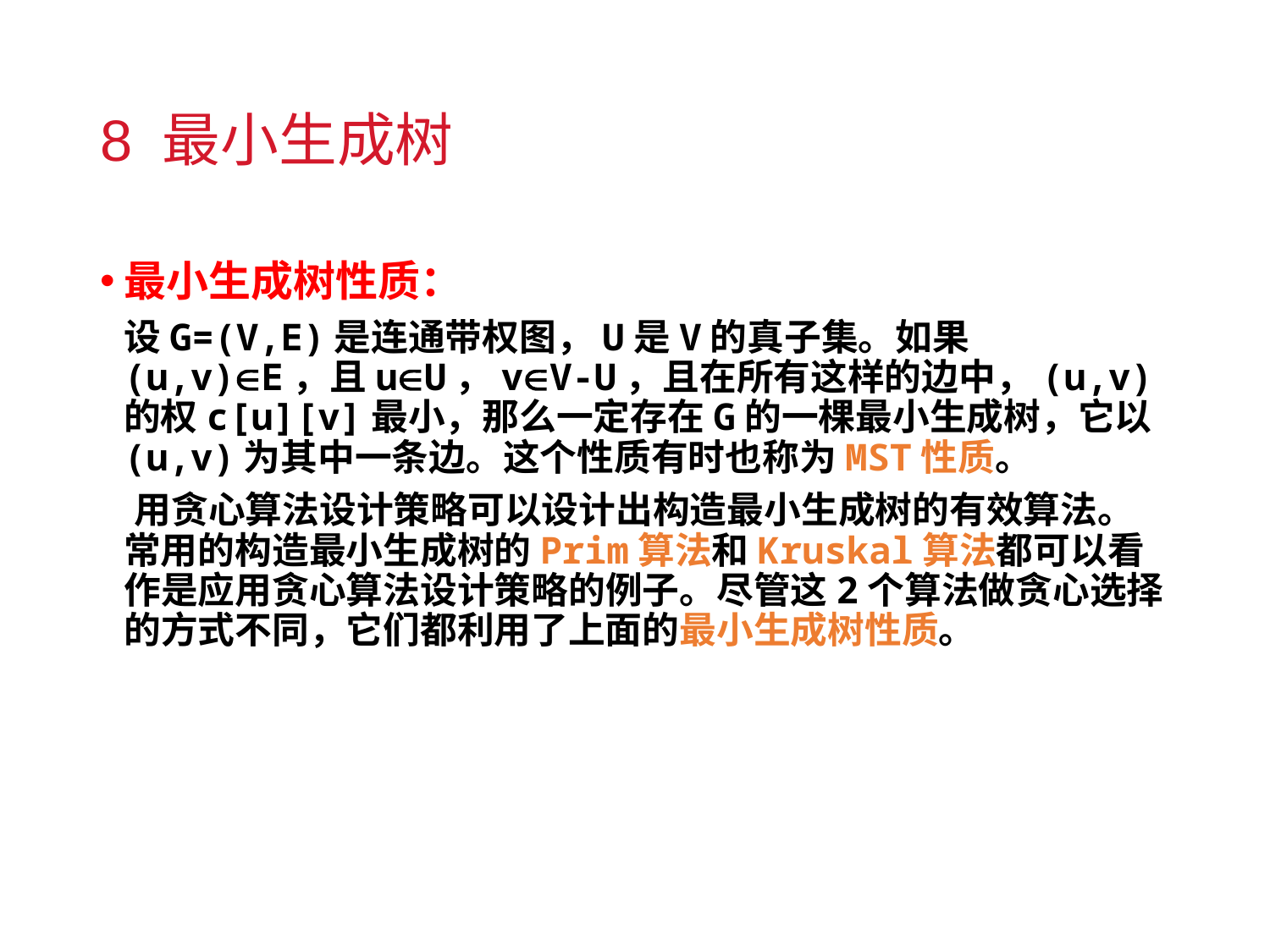

# 8 最小生成树
最小生成树性质：
	设G=(V,E)是连通带权图，U是V的真子集。如果(u,v)∈E，且u∈U，v∈V-U，且在所有这样的边中，(u,v)的权c[u][v]最小，那么一定存在G的一棵最小生成树，它以(u,v)为其中一条边。这个性质有时也称为MST性质。
   用贪心算法设计策略可以设计出构造最小生成树的有效算法。常用的构造最小生成树的Prim算法和Kruskal算法都可以看作是应用贪心算法设计策略的例子。尽管这2个算法做贪心选择的方式不同，它们都利用了上面的最小生成树性质。